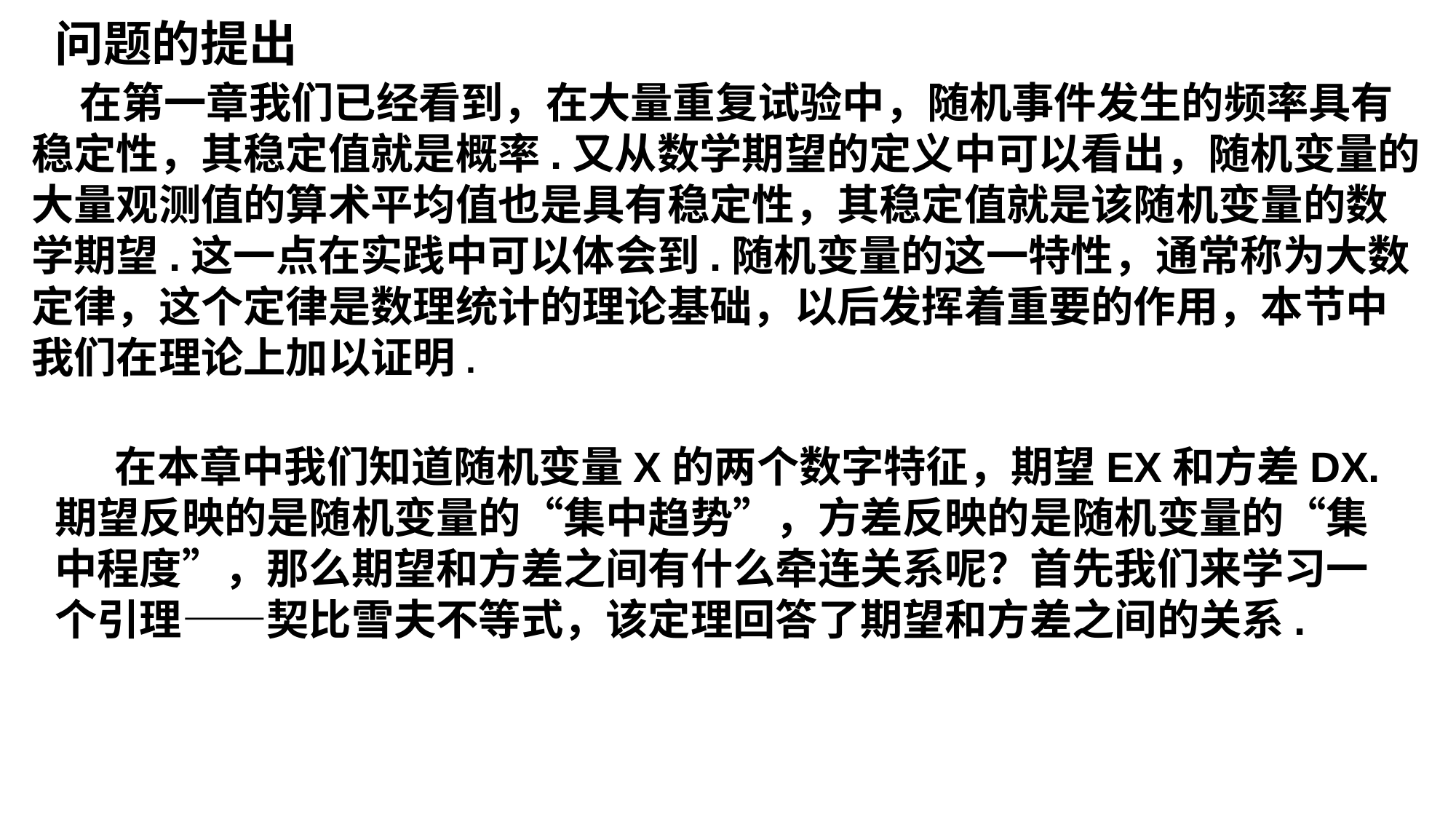

问题的提出
      在第一章我们已经看到，在大量重复试验中，随机事件发生的频率具有稳定性，其稳定值就是概率.又从数学期望的定义中可以看出，随机变量的大量观测值的算术平均值也是具有稳定性，其稳定值就是该随机变量的数学期望.这一点在实践中可以体会到.随机变量的这一特性，通常称为大数定律，这个定律是数理统计的理论基础，以后发挥着重要的作用，本节中我们在理论上加以证明.
       在本章中我们知道随机变量X的两个数字特征，期望EX和方差DX.期望反映的是随机变量的“集中趋势”，方差反映的是随机变量的“集中程度”，那么期望和方差之间有什么牵连关系呢？首先我们来学习一个引理——契比雪夫不等式，该定理回答了期望和方差之间的关系.